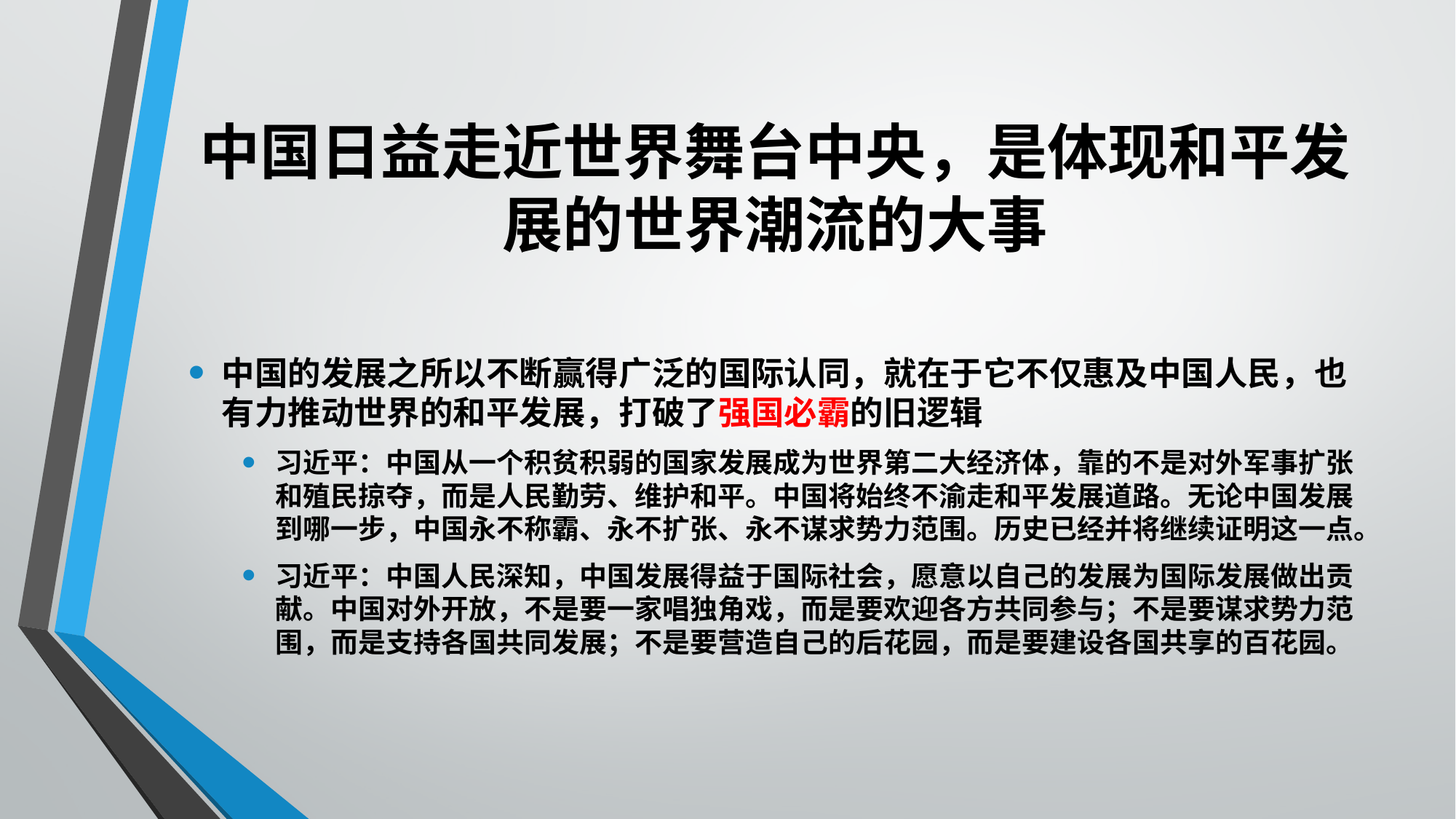

# 中国日益走近世界舞台中央，是体现和平发展的世界潮流的大事
中国的发展之所以不断赢得广泛的国际认同，就在于它不仅惠及中国人民，也有力推动世界的和平发展，打破了强国必霸的旧逻辑
习近平：中国从一个积贫积弱的国家发展成为世界第二大经济体，靠的不是对外军事扩张和殖民掠夺，而是人民勤劳、维护和平。中国将始终不渝走和平发展道路。无论中国发展到哪一步，中国永不称霸、永不扩张、永不谋求势力范围。历史已经并将继续证明这一点。
习近平：中国人民深知，中国发展得益于国际社会，愿意以自己的发展为国际发展做出贡献。中国对外开放，不是要一家唱独角戏，而是要欢迎各方共同参与；不是要谋求势力范围，而是支持各国共同发展；不是要营造自己的后花园，而是要建设各国共享的百花园。